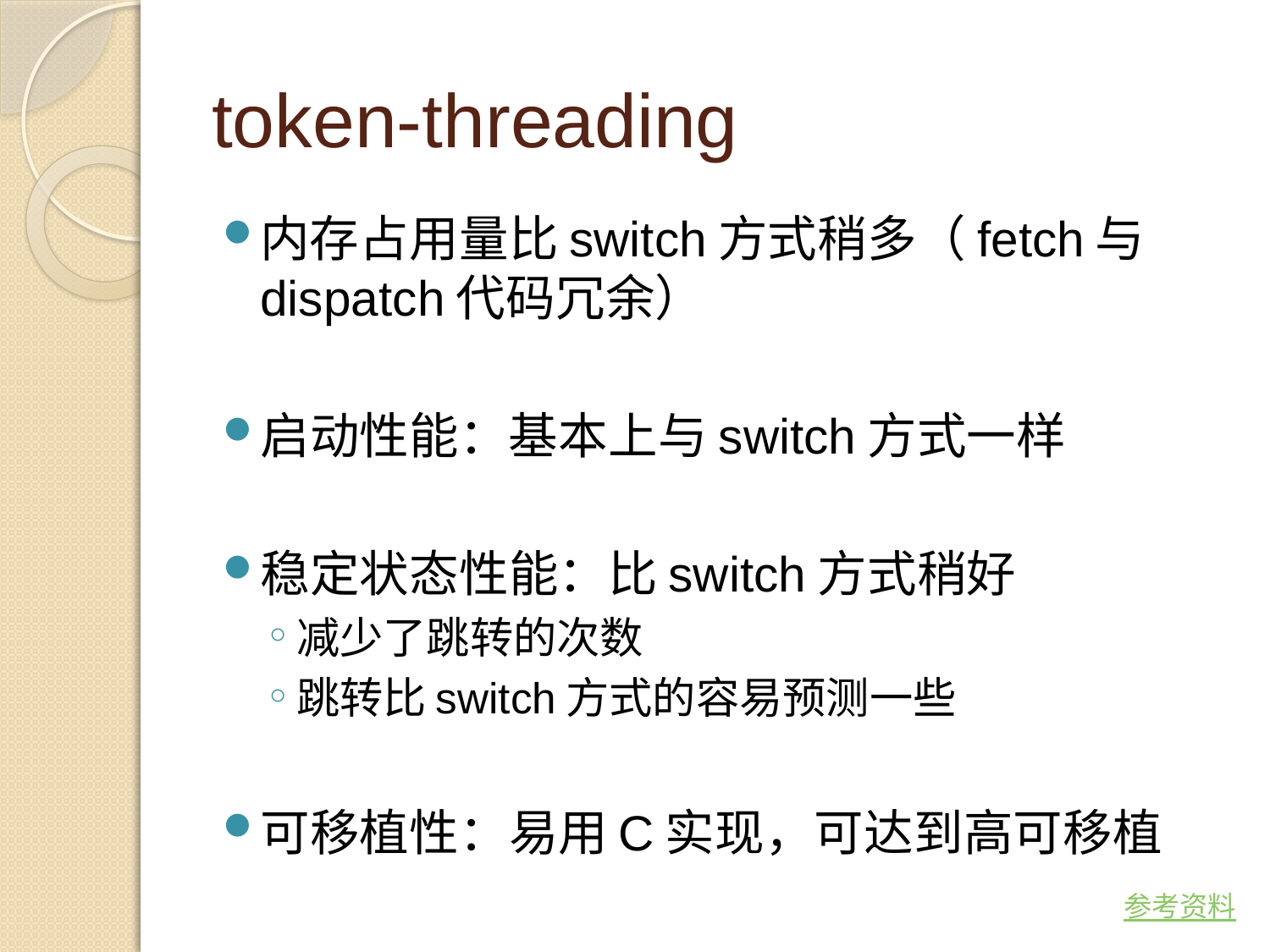

# token-threading
内存占用量比switch方式稍多（fetch与dispatch代码冗余）

启动性能：基本上与switch方式一样

稳定状态性能：比switch方式稍好
减少了跳转的次数
跳转比switch方式的容易预测一些

可移植性：易用C实现，可达到高可移植

参考资料